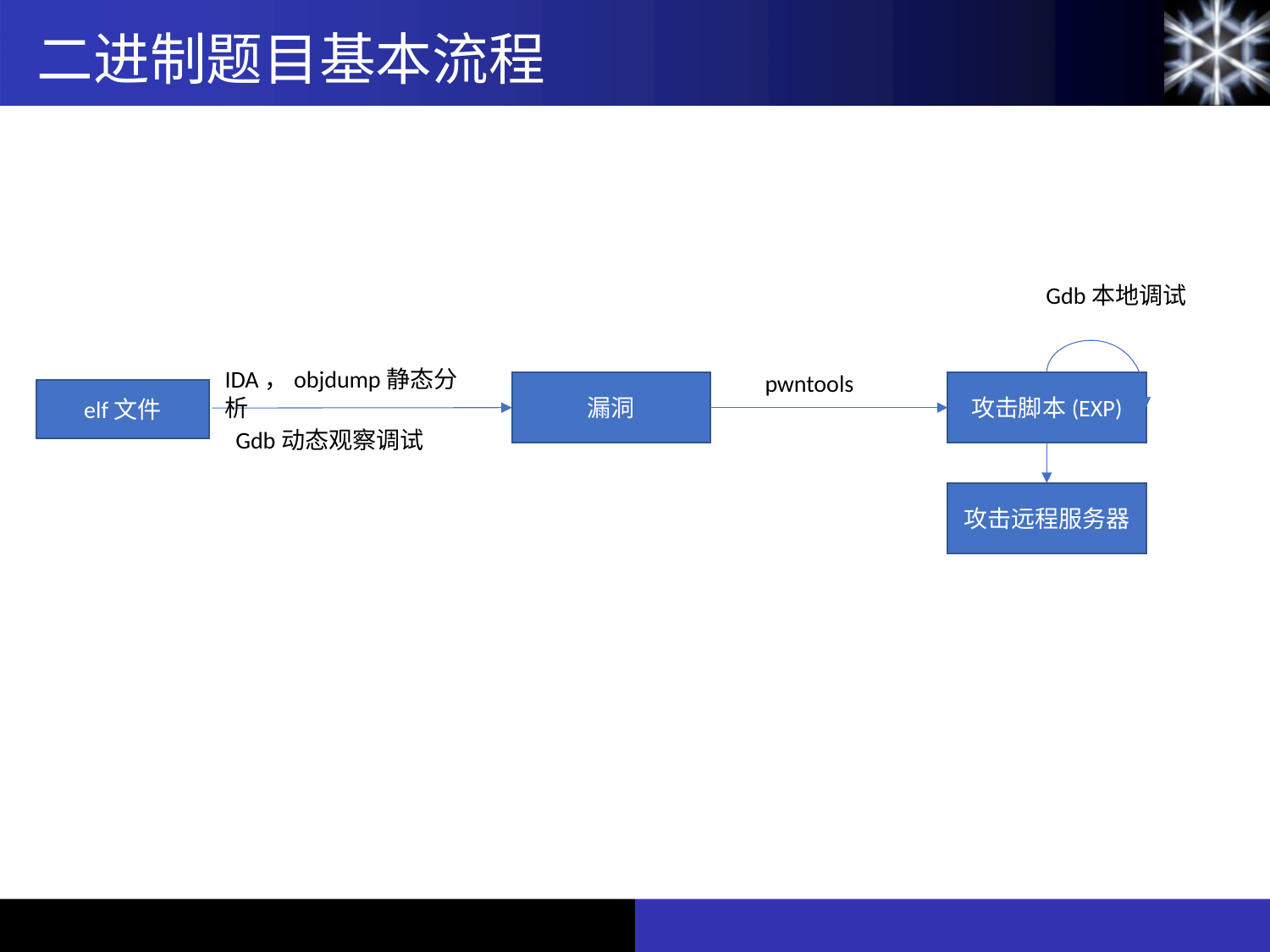

二进制题目基本流程
Gdb本地调试
IDA，objdump静态分析
pwntools
漏洞
攻击脚本(EXP)
elf文件
Gdb动态观察调试
攻击远程服务器